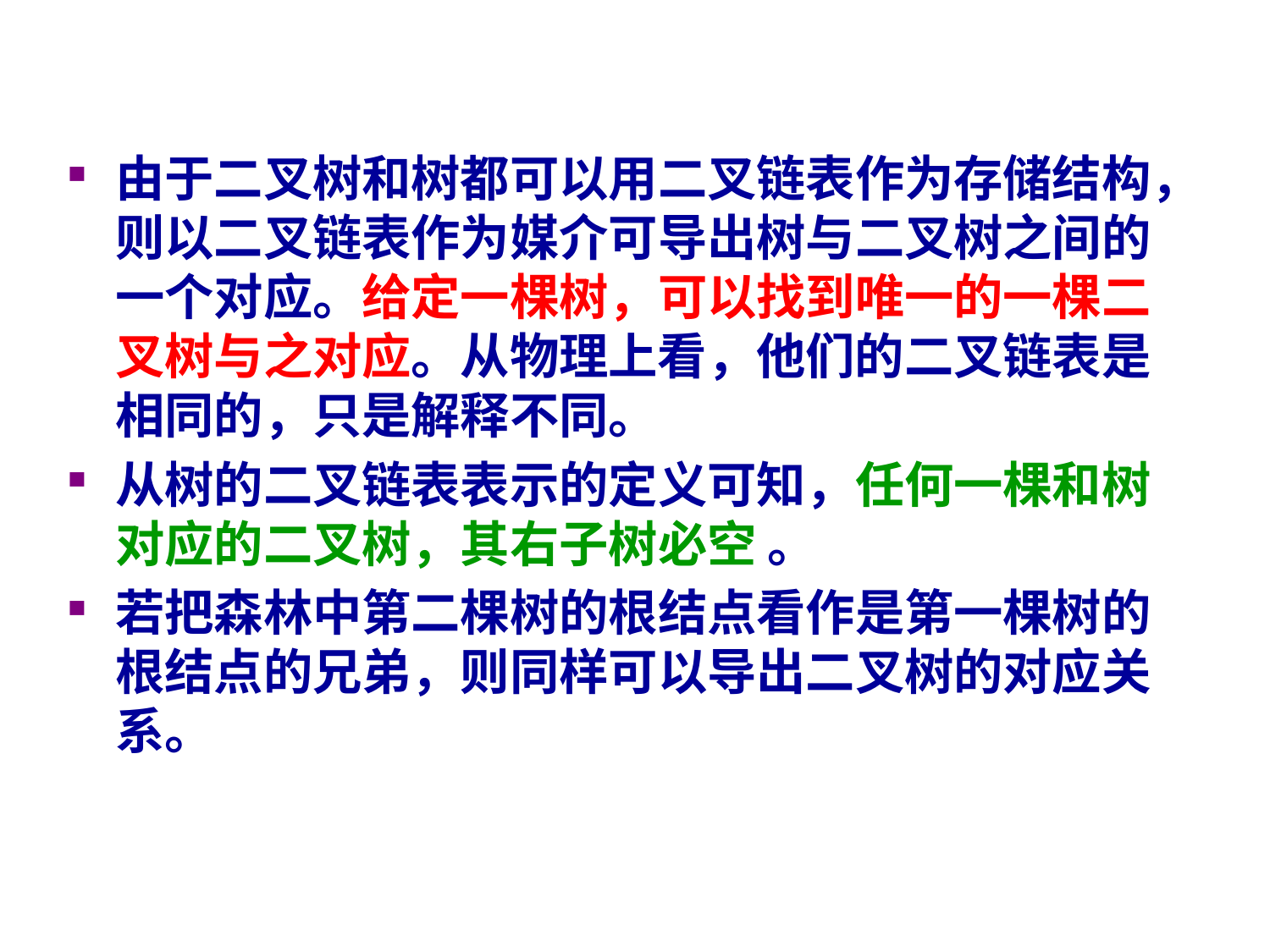

由于二叉树和树都可以用二叉链表作为存储结构，则以二叉链表作为媒介可导出树与二叉树之间的一个对应。给定一棵树，可以找到唯一的一棵二叉树与之对应。从物理上看，他们的二叉链表是相同的，只是解释不同。
从树的二叉链表表示的定义可知，任何一棵和树 对应的二叉树，其右子树必空 。
若把森林中第二棵树的根结点看作是第一棵树的根结点的兄弟，则同样可以导出二叉树的对应关系。